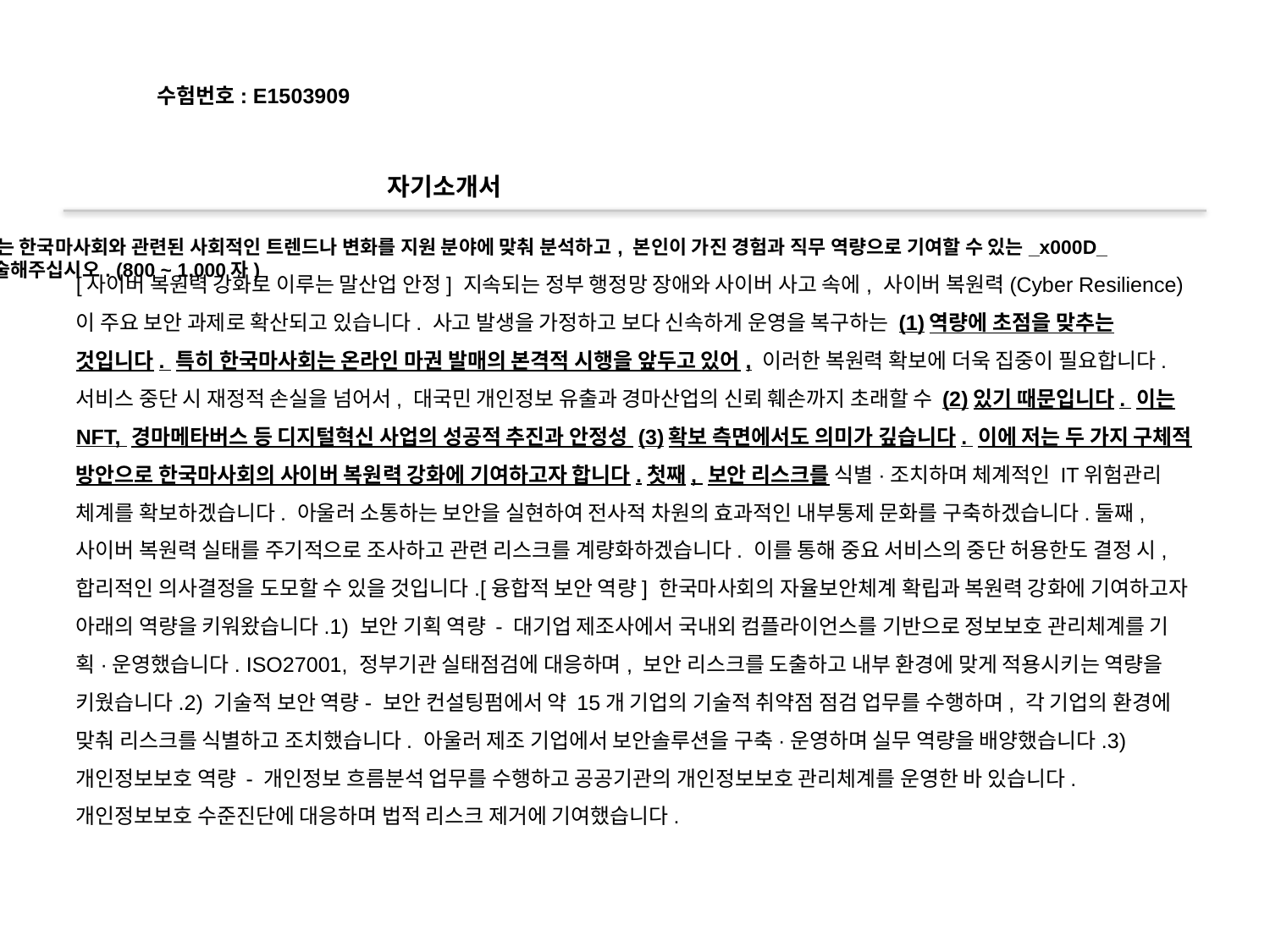

수험번호: E1503909
#

자기소개서

본인이 최근 관심을 갖고 있는 한국마사회와 관련된 사회적인 트렌드나 변화를 지원 분야에 맞춰 분석하고, 본인이 가진 경험과 직무 역량으로 기여할 수 있는_x000D_
바가 무엇인지 자세하게 기술해주십시오. (800 ~ 1,000자)

[사이버 복원력 강화로 이루는 말산업 안정] 지속되는 정부 행정망 장애와 사이버 사고 속에, 사이버 복원력(Cyber Resilience)이 주요 보안 과제로 확산되고 있습니다. 사고 발생을 가정하고 보다 신속하게 운영을 복구하는 (1)역량에 초점을 맞추는 것입니다. 특히 한국마사회는 온라인 마권 발매의 본격적 시행을 앞두고 있어, 이러한 복원력 확보에 더욱 집중이 필요합니다. 서비스 중단 시 재정적 손실을 넘어서, 대국민 개인정보 유출과 경마산업의 신뢰 훼손까지 초래할 수 (2)있기 때문입니다. 이는 NFT, 경마메타버스 등 디지털혁신 사업의 성공적 추진과 안정성 (3)확보 측면에서도 의미가 깊습니다. 이에 저는 두 가지 구체적 방안으로 한국마사회의 사이버 복원력 강화에 기여하고자 합니다.첫째, 보안 리스크를 식별·조치하며 체계적인 IT위험관리 체계를 확보하겠습니다. 아울러 소통하는 보안을 실현하여 전사적 차원의 효과적인 내부통제 문화를 구축하겠습니다.둘째, 사이버 복원력 실태를 주기적으로 조사하고 관련 리스크를 계량화하겠습니다. 이를 통해 중요 서비스의 중단 허용한도 결정 시, 합리적인 의사결정을 도모할 수 있을 것입니다.[융합적 보안 역량] 한국마사회의 자율보안체계 확립과 복원력 강화에 기여하고자 아래의 역량을 키워왔습니다.1) 보안 기획 역량 - 대기업 제조사에서 국내외 컴플라이언스를 기반으로 정보보호 관리체계를 기획·운영했습니다. ISO27001, 정부기관 실태점검에 대응하며, 보안 리스크를 도출하고 내부 환경에 맞게 적용시키는 역량을 키웠습니다.2) 기술적 보안 역량- 보안 컨설팅펌에서 약 15개 기업의 기술적 취약점 점검 업무를 수행하며, 각 기업의 환경에 맞춰 리스크를 식별하고 조치했습니다. 아울러 제조 기업에서 보안솔루션을 구축·운영하며 실무 역량을 배양했습니다.3) 개인정보보호 역량 - 개인정보 흐름분석 업무를 수행하고 공공기관의 개인정보보호 관리체계를 운영한 바 있습니다. 개인정보보호 수준진단에 대응하며 법적 리스크 제거에 기여했습니다.

자기소개서 기반 면접 질문 제안

(1) 보안 리스크를 식별·조치하는 과정에서 겪은 도전과 경험은 어떤 것이 있었나요?
(2) 사이버 복원력 강화를 위한 두 가지 구체적 방안은 어떻게 다른가요?
(3) 어떤 방식으로 전사적 차원의 내부통제 문화를 구축할 계획인가요?